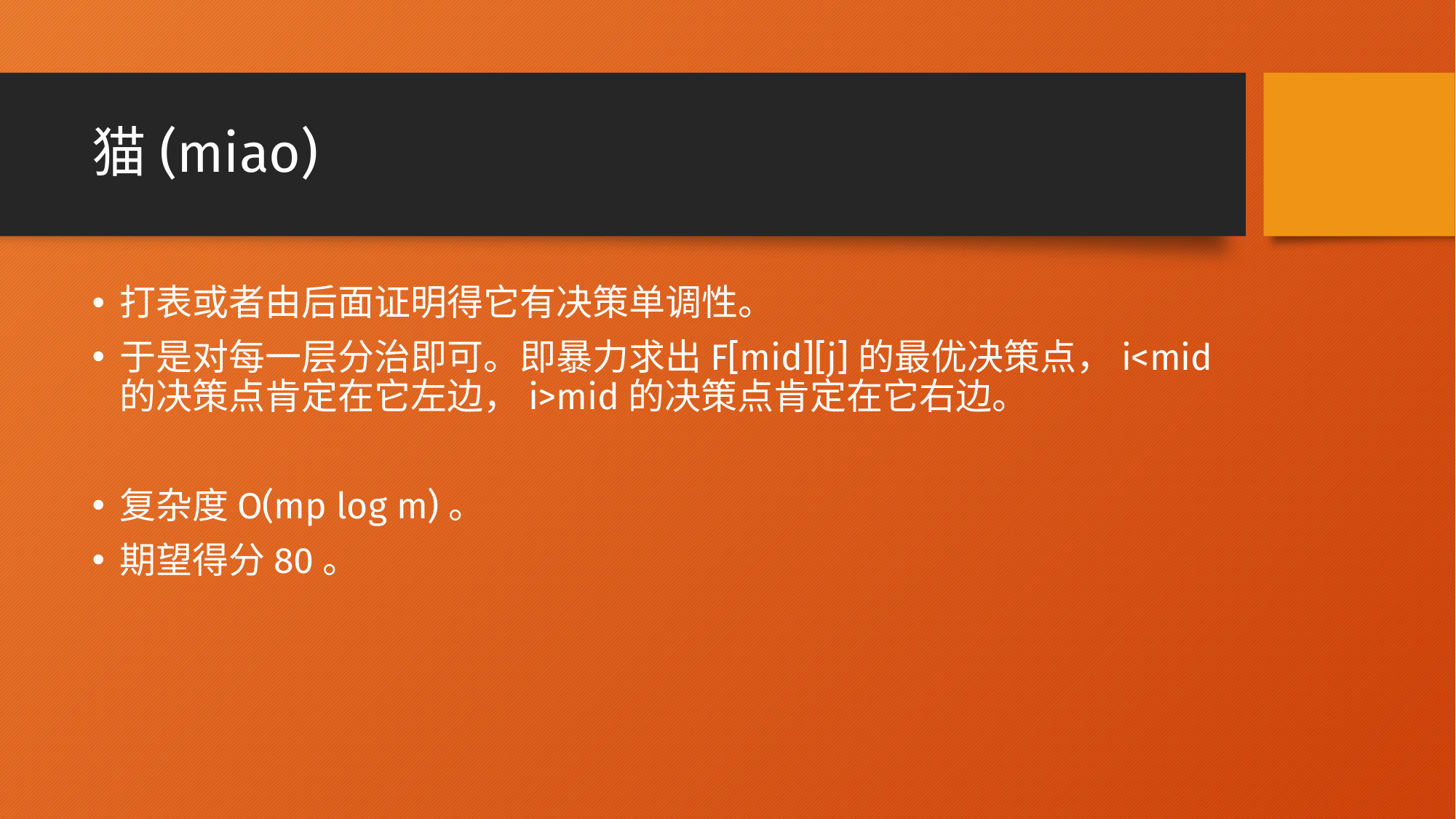

# 猫(miao)
打表或者由后面证明得它有决策单调性。
于是对每一层分治即可。即暴力求出F[mid][j]的最优决策点，i<mid的决策点肯定在它左边，i>mid的决策点肯定在它右边。

复杂度O(mp log m)。
期望得分80。